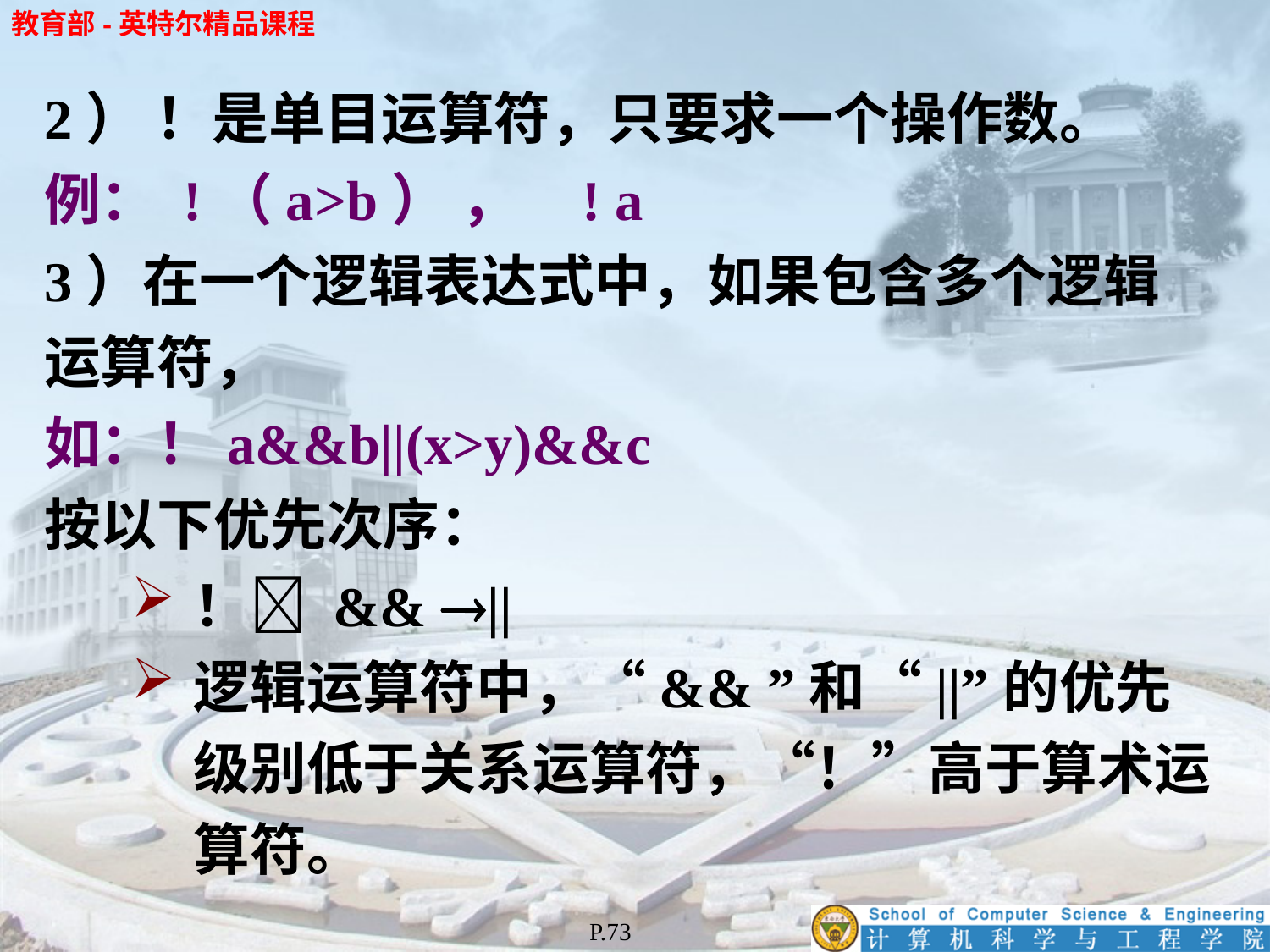

2） ！是单目运算符，只要求一个操作数。
例： !（a>b） ，    ! a
3）在一个逻辑表达式中，如果包含多个逻辑
运算符，
如：！a&&b||(x>y)&&c
按以下优先次序：
！→ && →||
逻辑运算符中，“&& ”和“||”的优先级别低于关系运算符，“！”高于算术运算符。
P.73